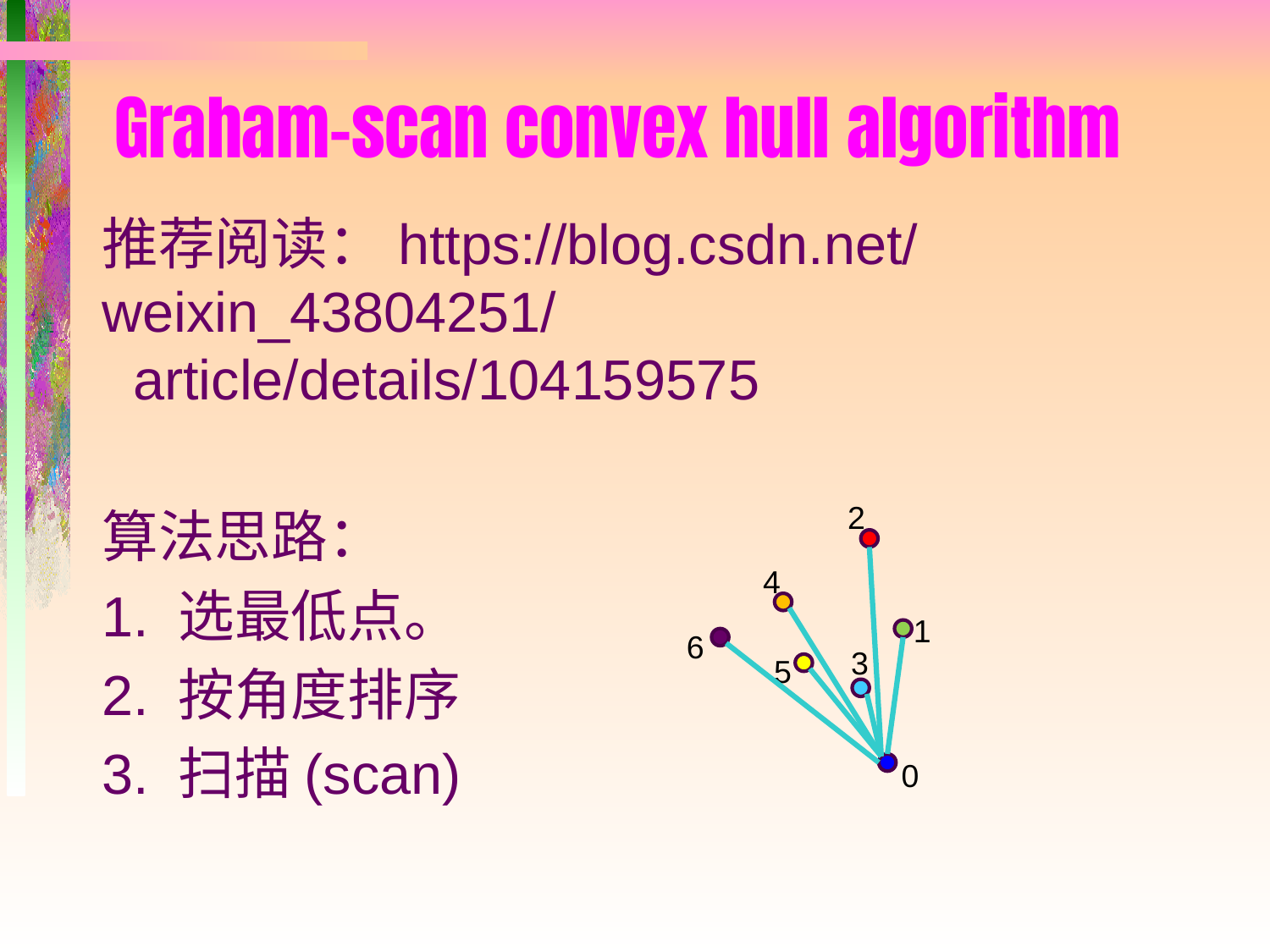

# Graham-scan convex hull algorithm
推荐阅读：https://blog.csdn.net/weixin_43804251/
  article/details/104159575

算法思路：
1. 选最低点。
2. 按角度排序
3. 扫描(scan)
2

4

1

6

3
5

0